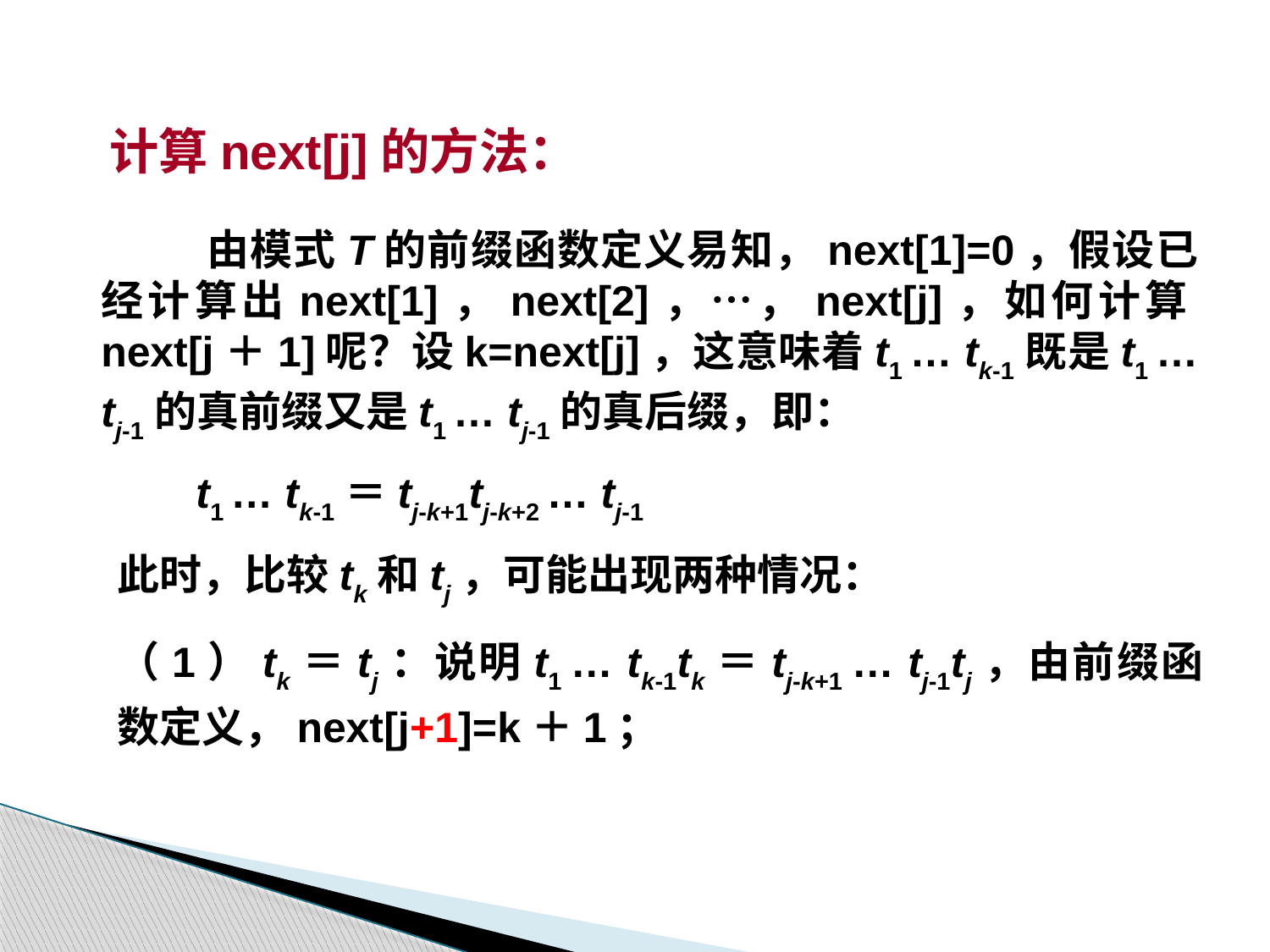

计算next[j]的方法：
         由模式T的前缀函数定义易知，next[1]=0，假设已经计算出next[1]，next[2]，…，next[j]，如何计算next[j＋1]呢？设k=next[j]，这意味着t1 … tk-1既是t1 … tj-1的真前缀又是t1 … tj-1的真后缀，即：
        t1 … tk-1＝tj-k+1tj-k+2 … tj-1
此时，比较tk和tj，可能出现两种情况：
（1）tk＝tj：说明t1 … tk-1tk＝tj-k+1 … tj-1tj，由前缀函数定义，next[j+1]=k＋1；